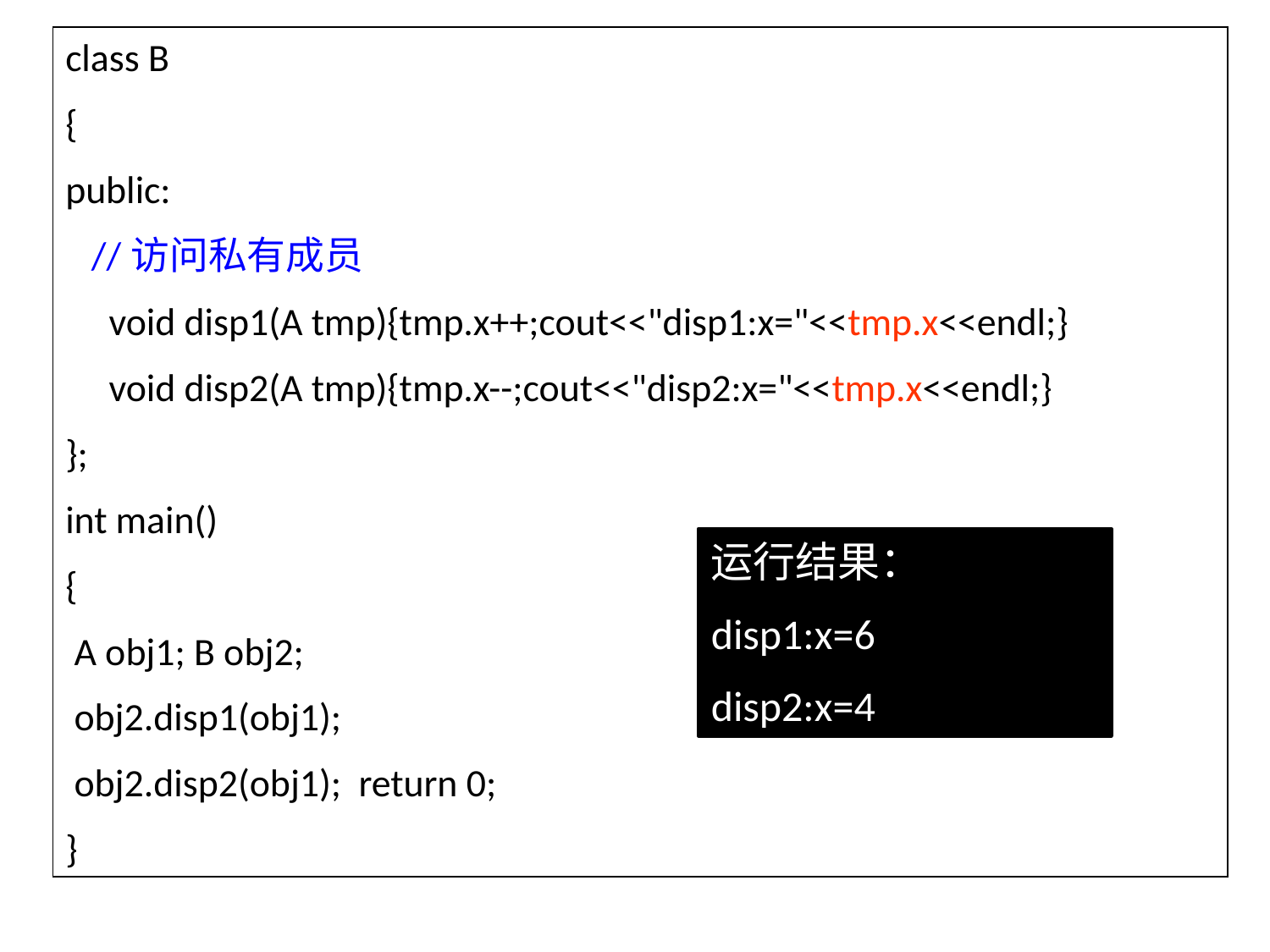

class B
{
public:
   //访问私有成员
     void disp1(A tmp){tmp.x++;cout<<"disp1:x="<<tmp.x<<endl;}
     void disp2(A tmp){tmp.x--;cout<<"disp2:x="<<tmp.x<<endl;}
};
int main()
{
 A obj1; B obj2;
 obj2.disp1(obj1);
 obj2.disp2(obj1);  return 0;
}
运行结果：
disp1:x=6
disp2:x=4